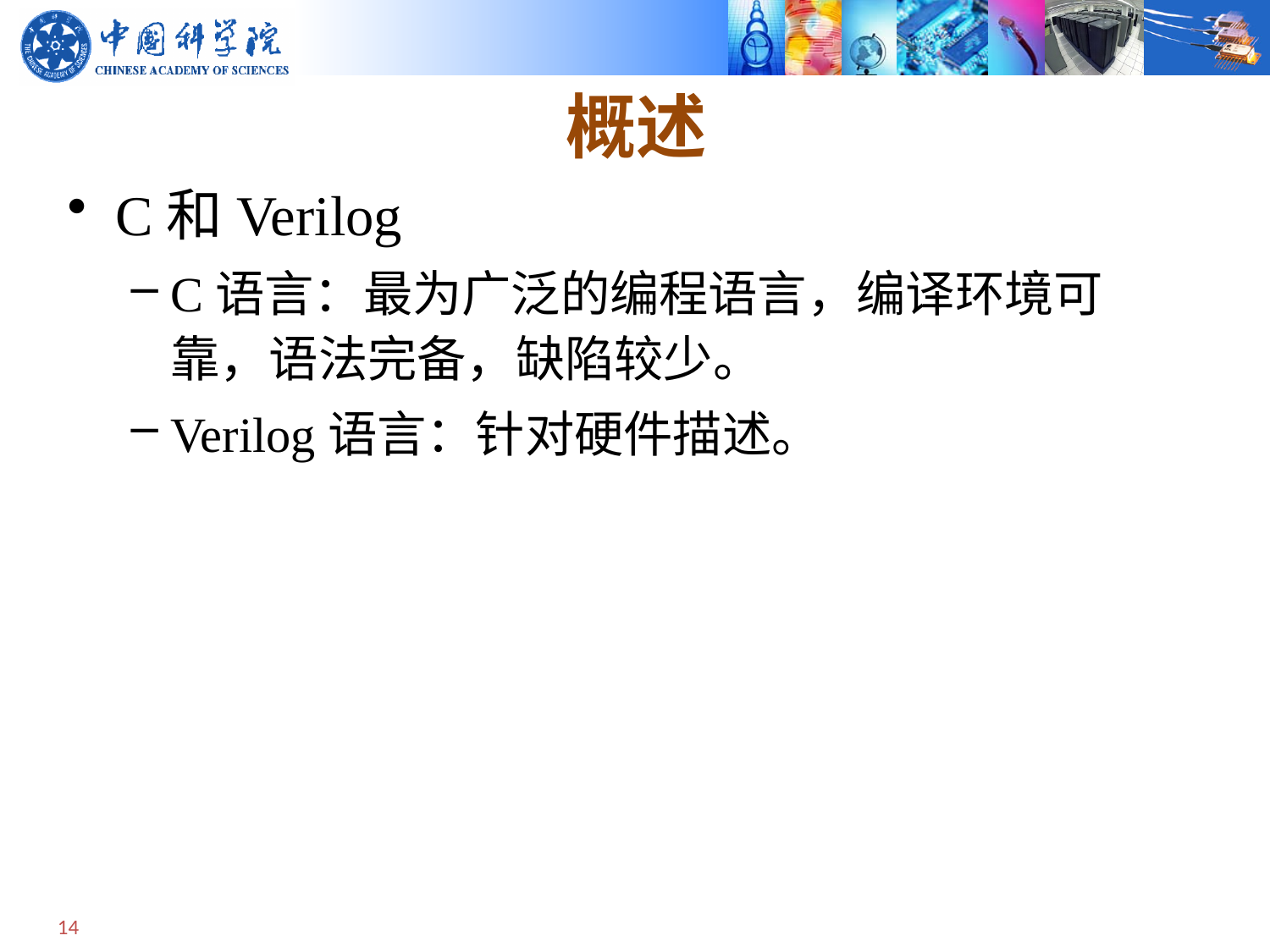

# 概述
C和Verilog
C语言：最为广泛的编程语言，编译环境可靠，语法完备，缺陷较少。
Verilog语言：针对硬件描述。